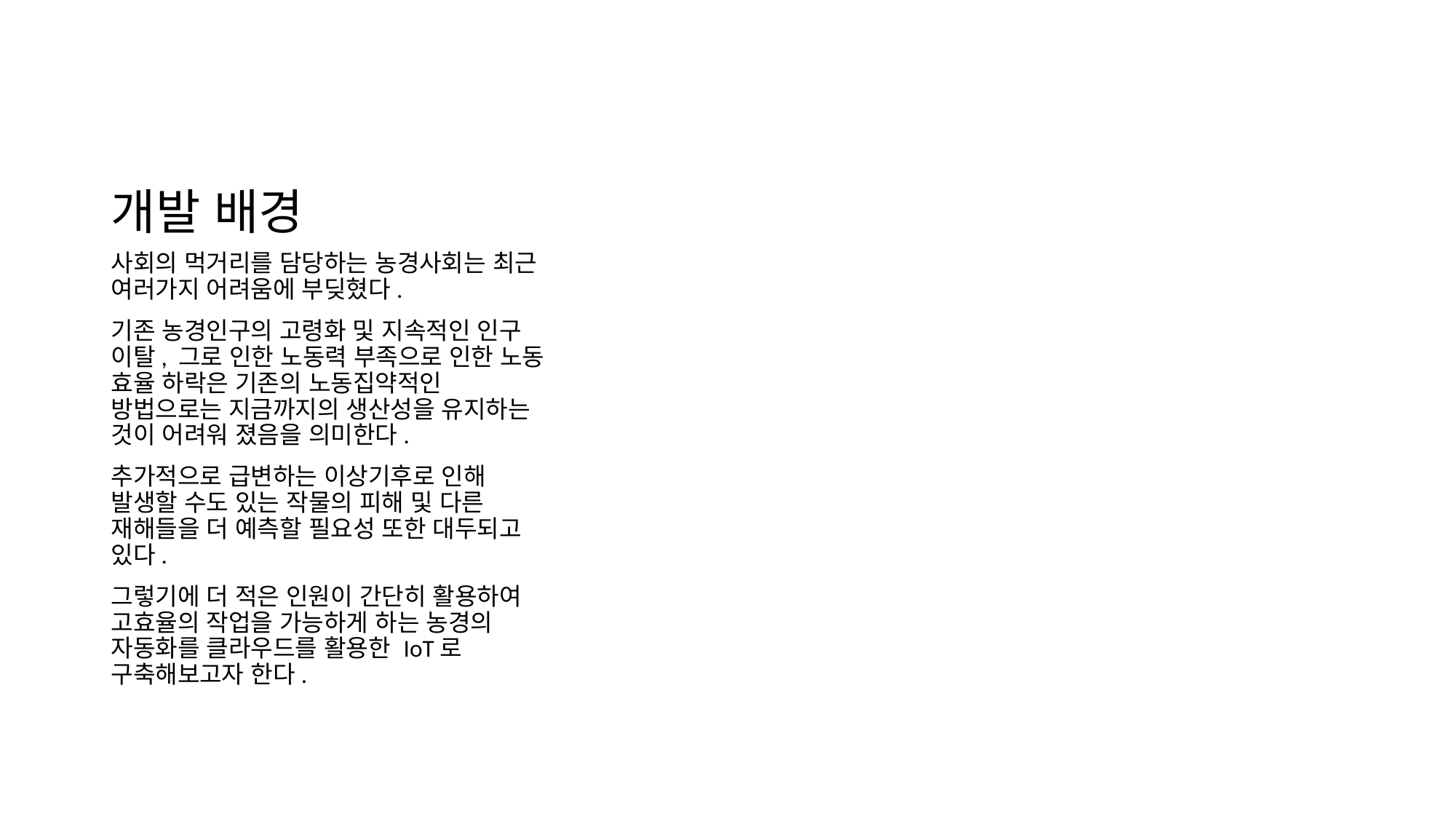

# 개발 배경

사회의 먹거리를 담당하는 농경사회는 최근 여러가지 어려움에 부딪혔다.
기존 농경인구의 고령화 및 지속적인 인구 이탈, 그로 인한 노동력 부족으로 인한 노동 효율 하락은 기존의 노동집약적인 방법으로는 지금까지의 생산성을 유지하는 것이 어려워 졌음을 의미한다.
추가적으로 급변하는 이상기후로 인해 발생할 수도 있는 작물의 피해 및 다른 재해들을 더 예측할 필요성 또한 대두되고 있다.
그렇기에 더 적은 인원이 간단히 활용하여 고효율의 작업을 가능하게 하는 농경의 자동화를 클라우드를 활용한 IoT로 구축해보고자 한다.